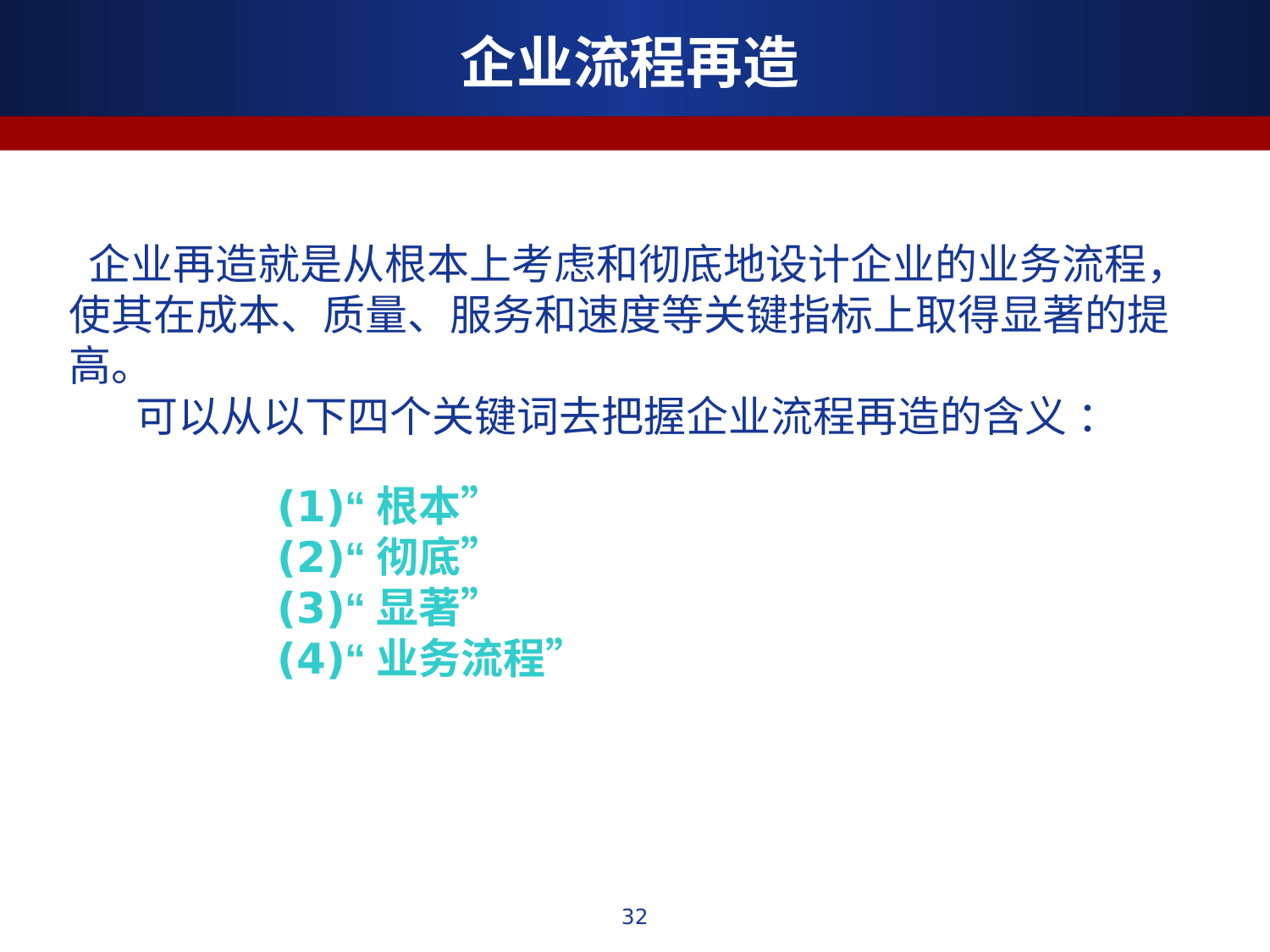

企业流程再造
 企业再造就是从根本上考虑和彻底地设计企业的业务流程，使其在成本、质量、服务和速度等关键指标上取得显著的提高。
      可以从以下四个关键词去把握企业流程再造的含义 ：
定义
(1)“根本”
(2)“彻底”
(3)“显著”
(4)“业务流程”
32